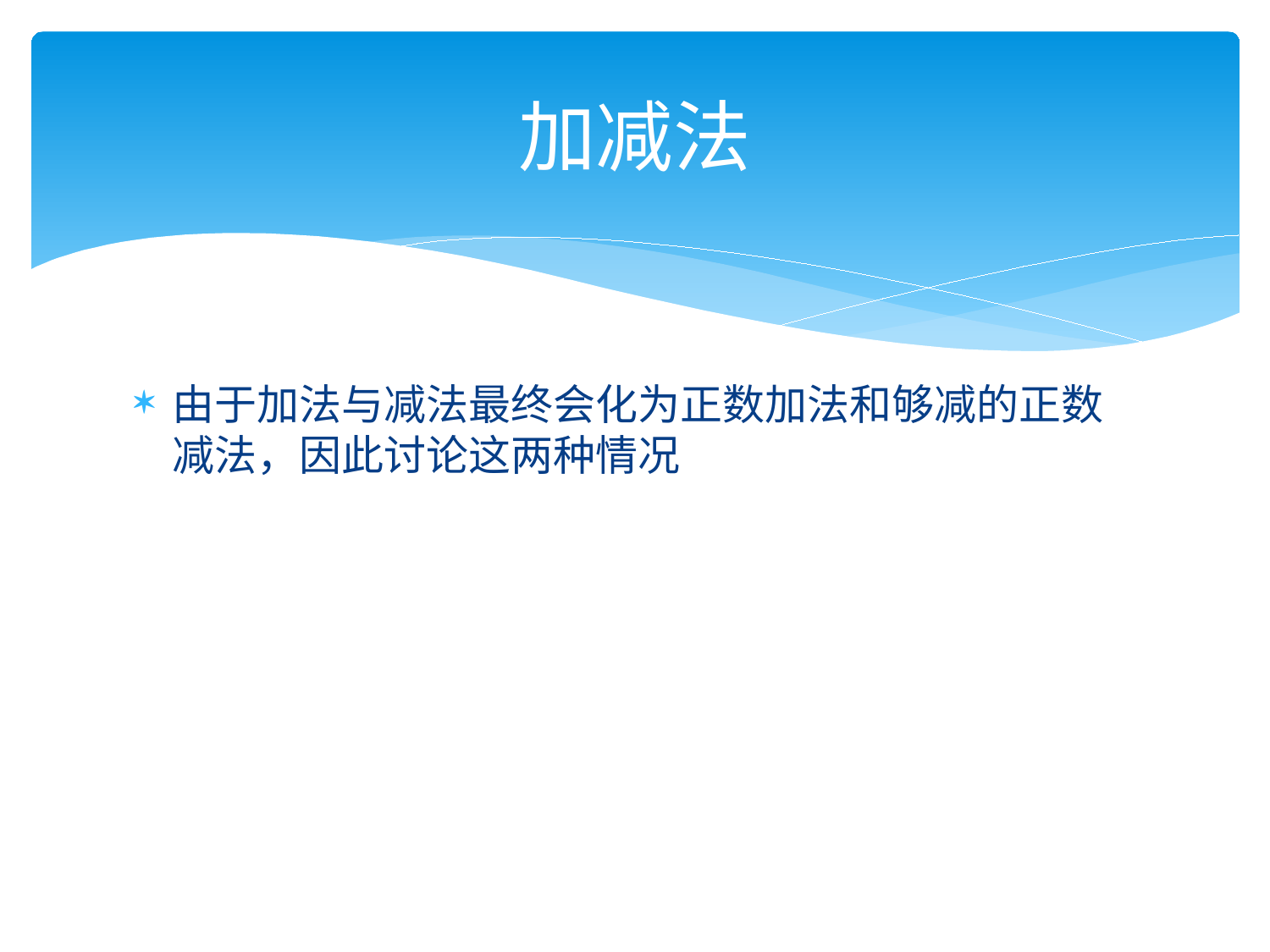

# 加减法
由于加法与减法最终会化为正数加法和够减的正数减法，因此讨论这两种情况